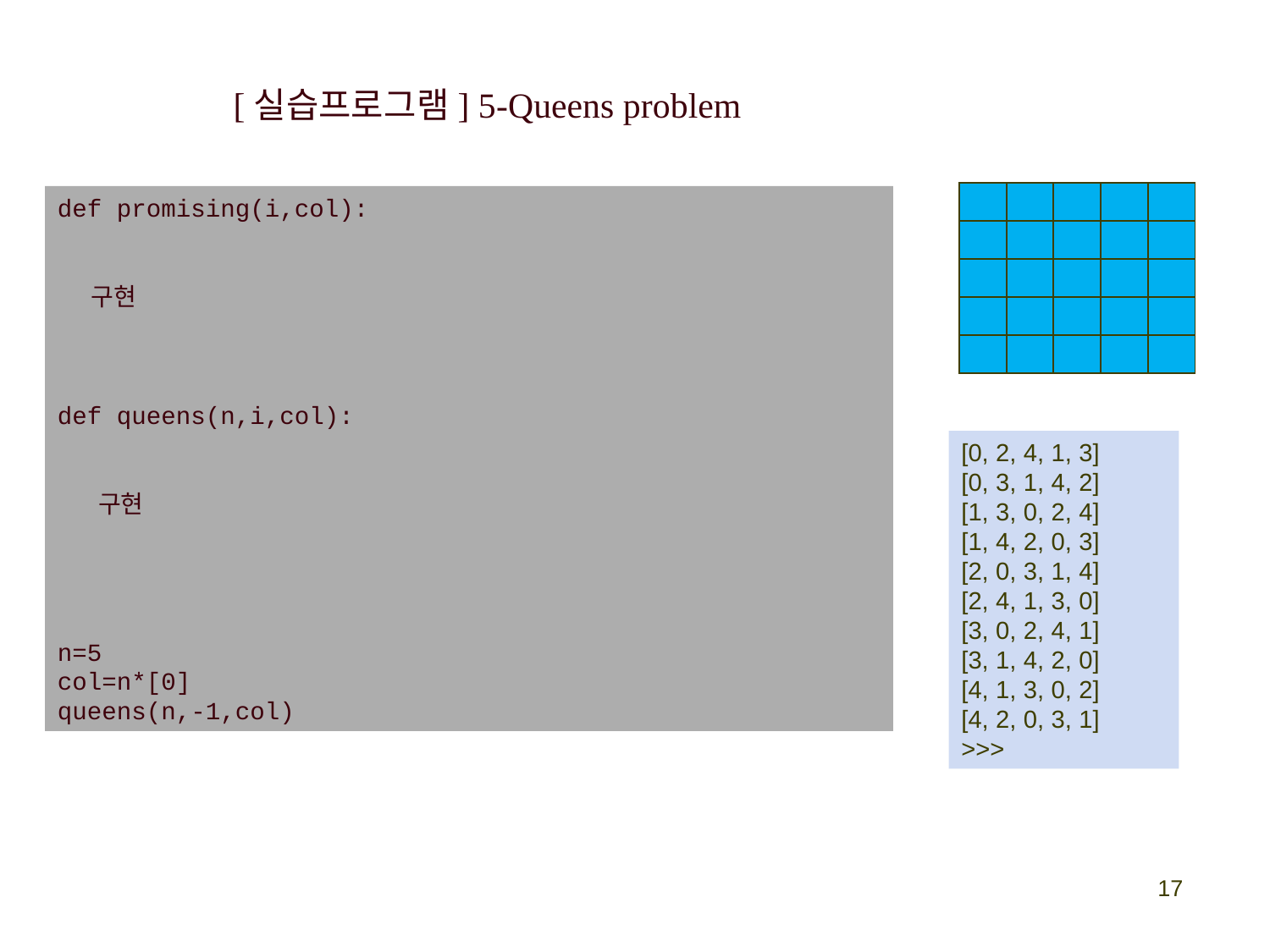

[실습프로그램] 5-Queens problem
|  |  |  |  |  |
| --- | --- | --- | --- | --- |
|  |  |  |  |  |
|  |  |  |  |  |
|  |  |  |  |  |
|  |  |  |  |  |
def promising(i,col):

     구현

def queens(n,i,col):

     구현

n=5
col=n*[0]
queens(n,-1,col)
[0, 2, 4, 1, 3]
[0, 3, 1, 4, 2]
[1, 3, 0, 2, 4]
[1, 4, 2, 0, 3]
[2, 0, 3, 1, 4]
[2, 4, 1, 3, 0]
[3, 0, 2, 4, 1]
[3, 1, 4, 2, 0]
[4, 1, 3, 0, 2]
[4, 2, 0, 3, 1]
>>>
17